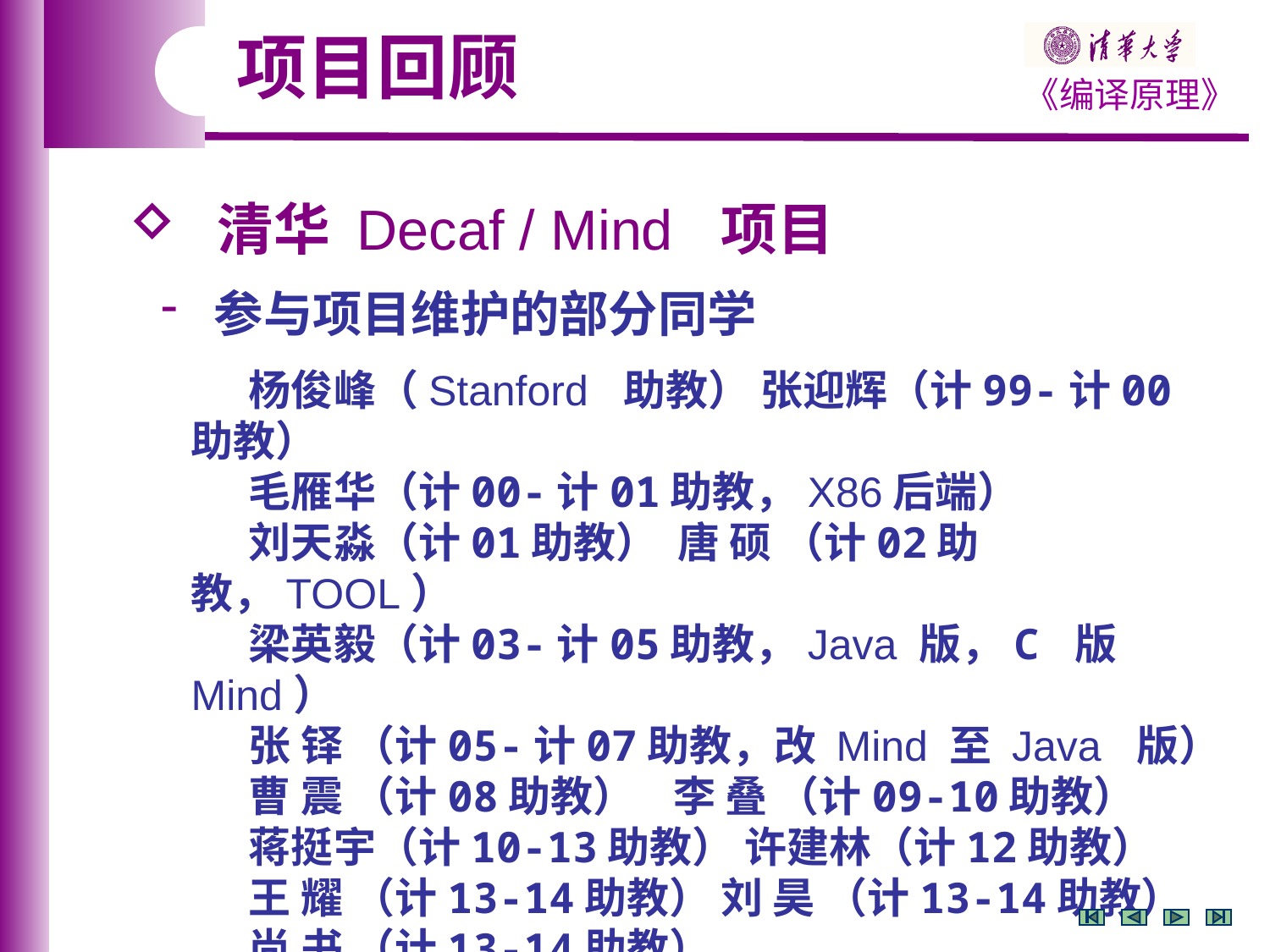

项目回顾
  清华 Decaf / Mind 项目

 参与项目维护的部分同学

     杨俊峰（Stanford 助教） 张迎辉（计99-计00助教）
     毛雁华（计00-计01助教，X86后端）
     刘天淼（计01助教）  唐 硕 （计02助教，TOOL）
     梁英毅（计03-计05助教，Java 版，C 版 Mind）
     张 铎 （计05-计07助教，改 Mind 至 Java 版）
     曹 震 （计08助教）    李 叠 （计09-10助教）
     蒋挺宇（计10-13助教） 许建林（计12助教）
     王 耀 （计13-14助教） 刘 昊 （计13-14助教）
     尚 书 （计13-14助教）

  （还有其他同学未一一列举）